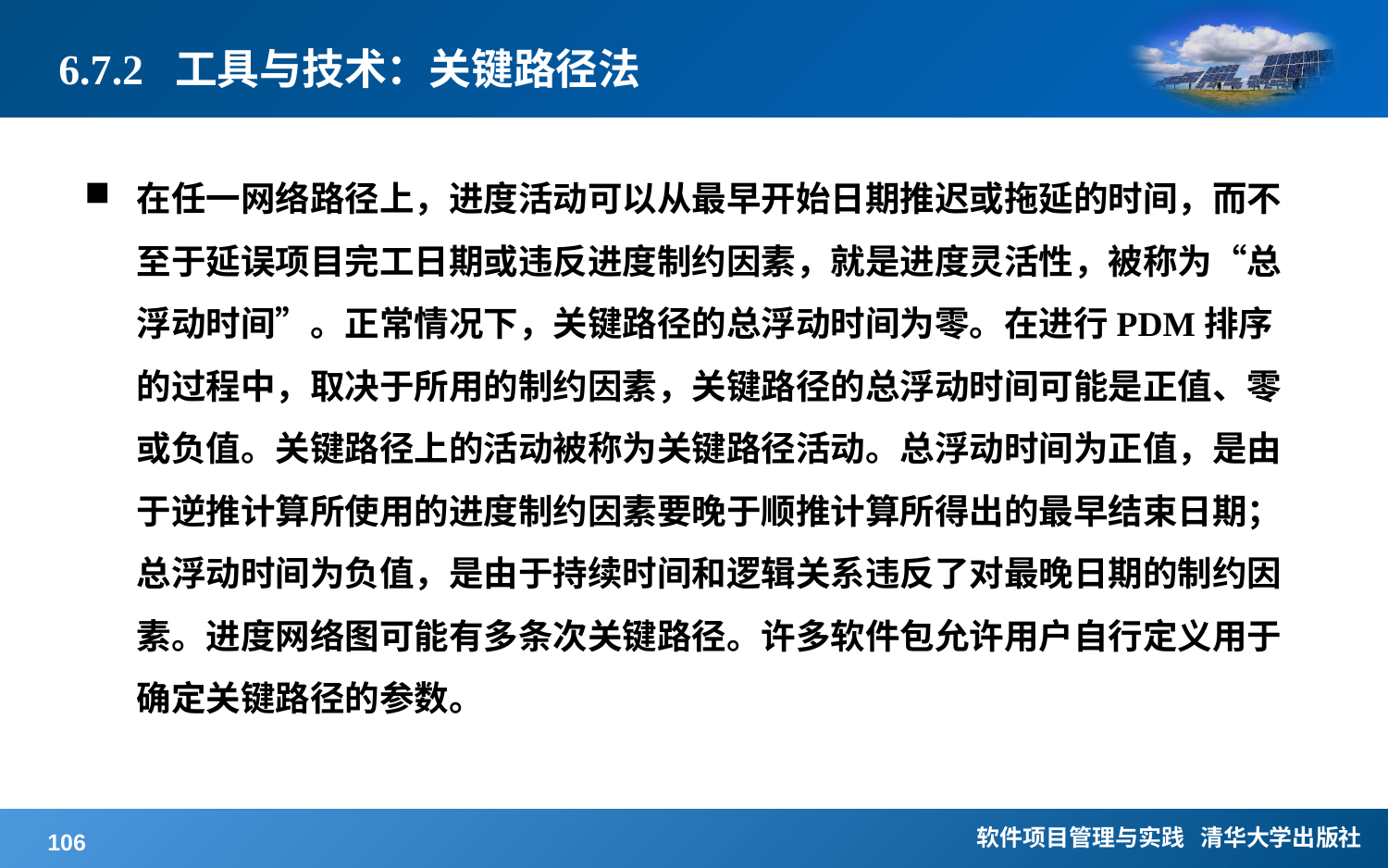

# 6.7.2  工具与技术：关键路径法
在任一网络路径上，进度活动可以从最早开始日期推迟或拖延的时间，而不至于延误项目完工日期或违反进度制约因素，就是进度灵活性，被称为“总浮动时间”。正常情况下，关键路径的总浮动时间为零。在进行PDM排序的过程中，取决于所用的制约因素，关键路径的总浮动时间可能是正值、零或负值。关键路径上的活动被称为关键路径活动。总浮动时间为正值，是由于逆推计算所使用的进度制约因素要晚于顺推计算所得出的最早结束日期；总浮动时间为负值，是由于持续时间和逻辑关系违反了对最晚日期的制约因素。进度网络图可能有多条次关键路径。许多软件包允许用户自行定义用于确定关键路径的参数。